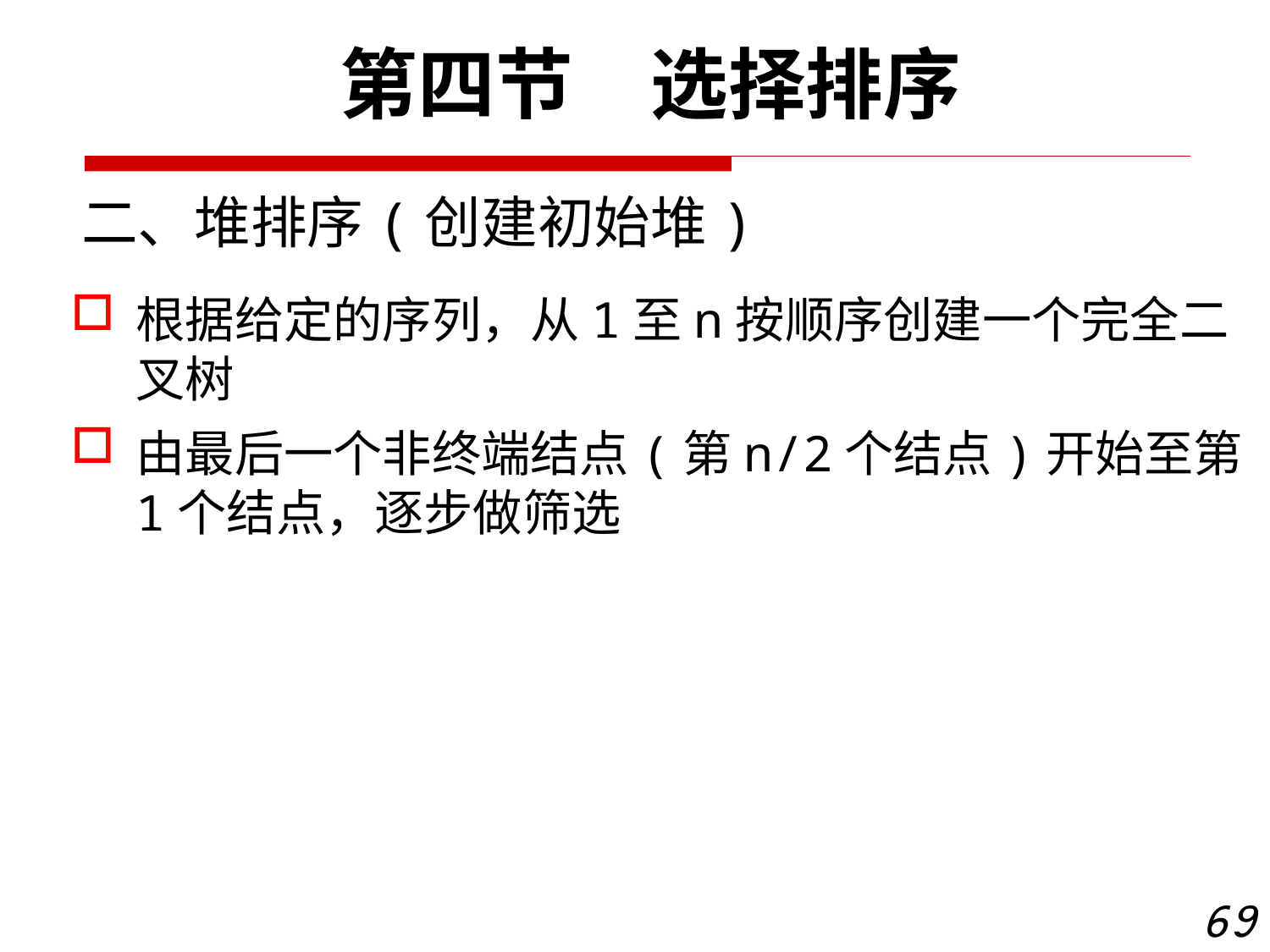

第四节　选择排序
二、堆排序(创建初始堆)
根据给定的序列，从1至n按顺序创建一个完全二叉树
由最后一个非终端结点(第n/2个结点)开始至第1个结点，逐步做筛选
69